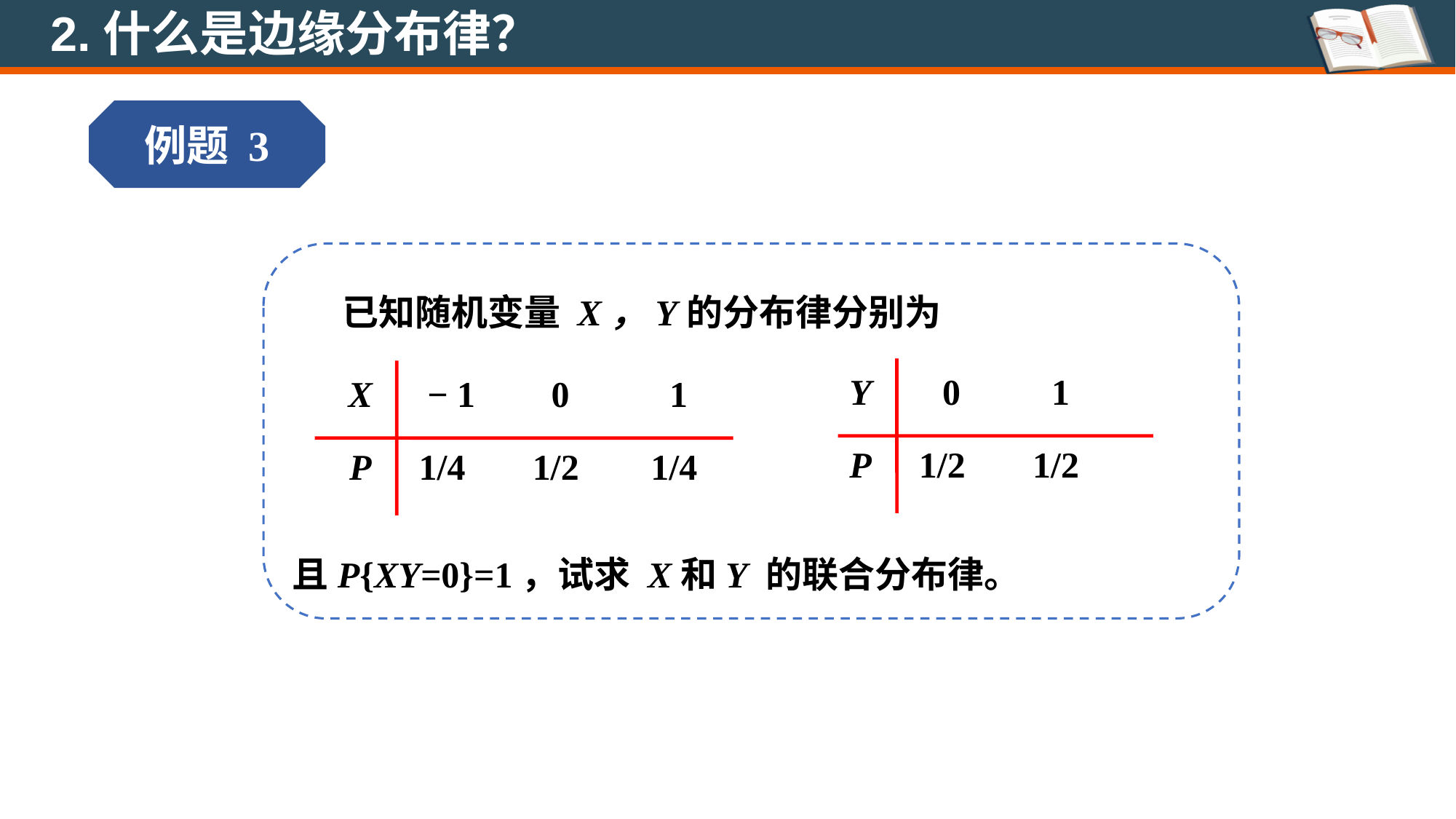

2.什么是边缘分布律？
例题 3
     已知随机变量 X，Y的分布律分别为

且P{XY=0}=1，试求 X和Y 的联合分布律。

Y
0
1
P

 1/2
  1/2

X
− 1
0
1

P
 1/4
  1/2
  1/4